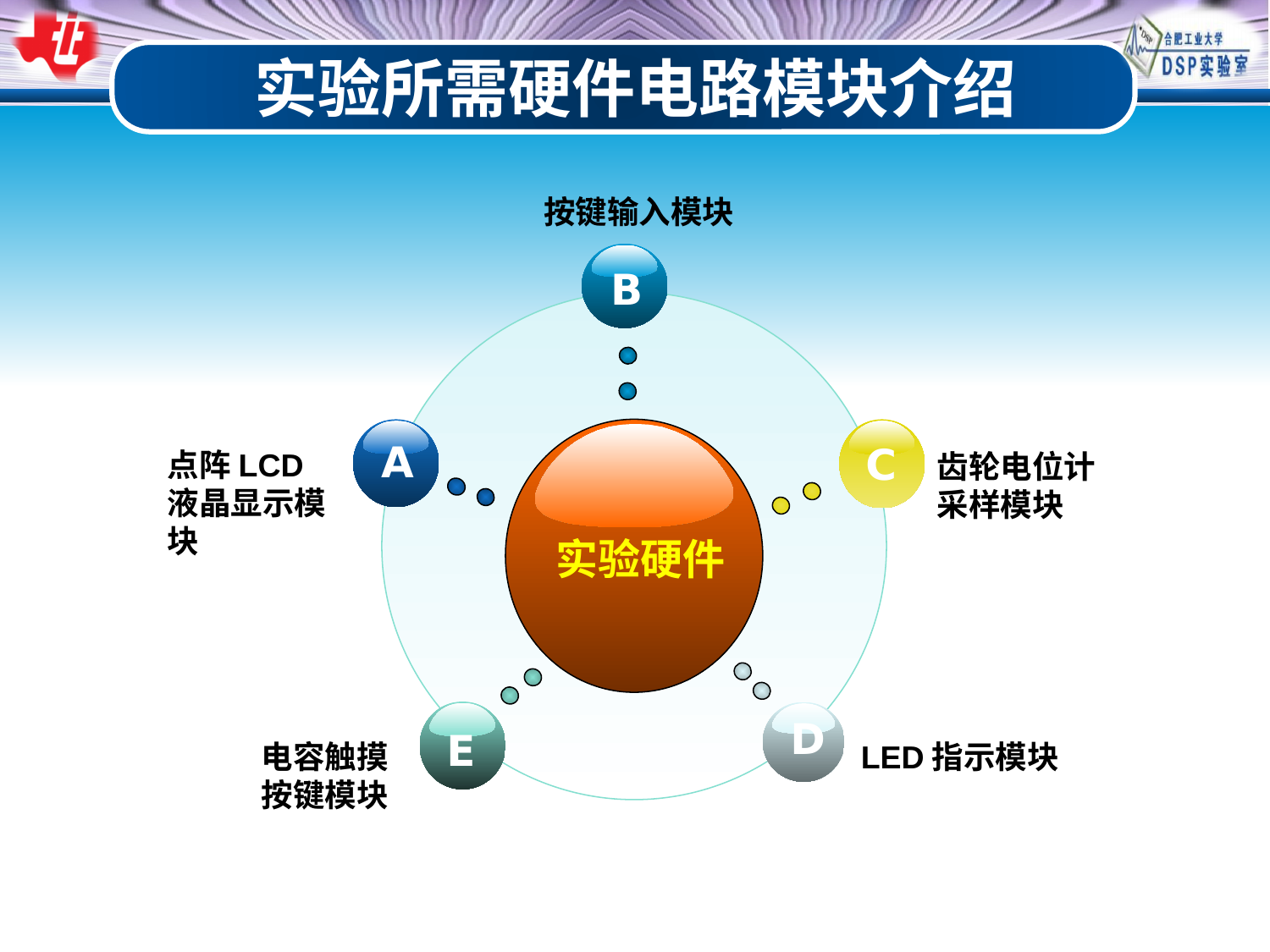

实验所需硬件电路模块介绍
按键输入模块

B

A

C
点阵LCD液晶显示模块
齿轮电位计采样模块

实验硬件

E

D
电容触摸按键模块
LED指示模块